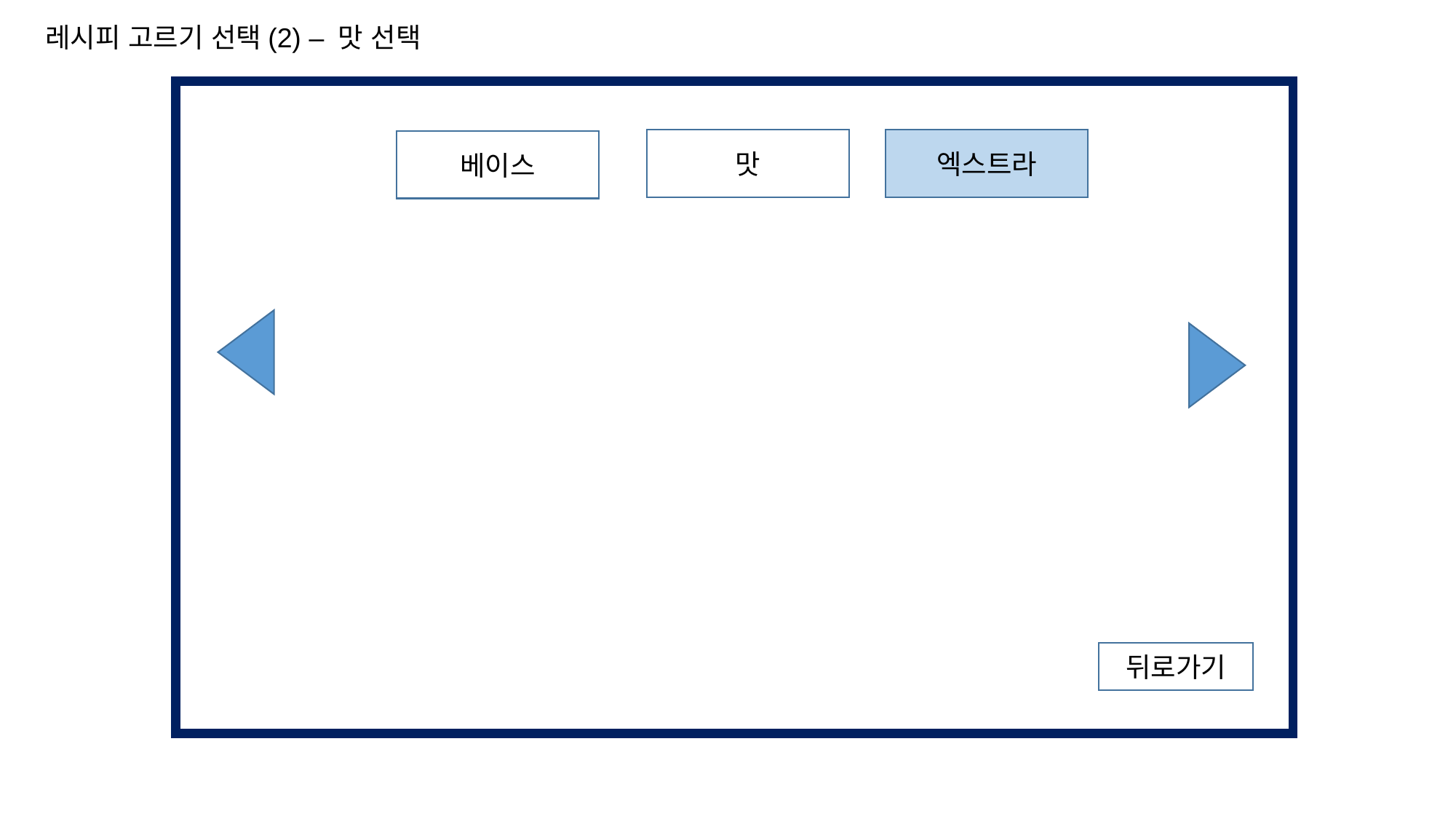

레시피 고르기 선택(2) – 맛 선택

엑스트라
맛
베이스

뒤로가기